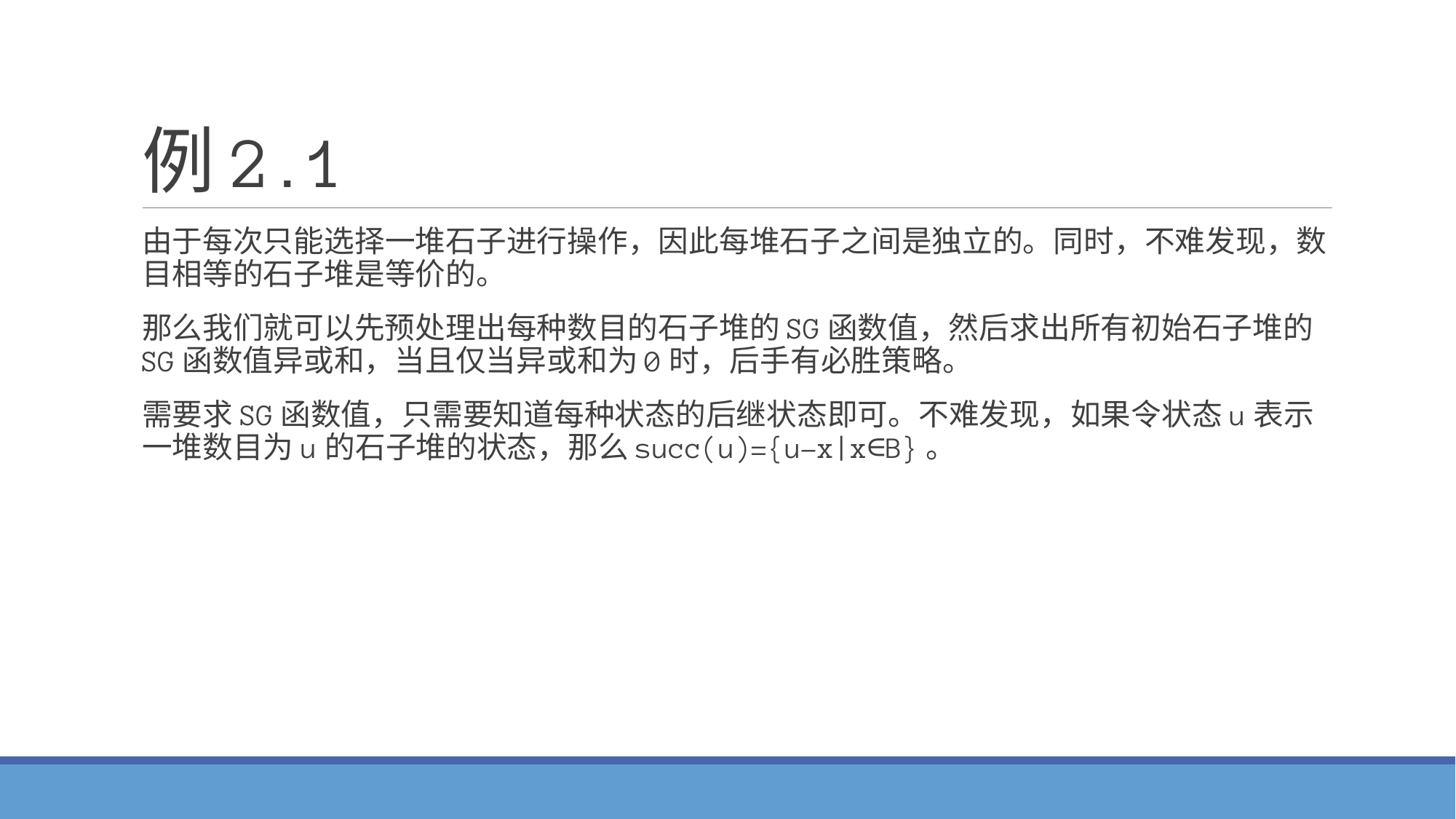

# 例2.1
由于每次只能选择一堆石子进行操作，因此每堆石子之间是独立的。同时，不难发现，数目相等的石子堆是等价的。
那么我们就可以先预处理出每种数目的石子堆的SG函数值，然后求出所有初始石子堆的SG函数值异或和，当且仅当异或和为0时，后手有必胜策略。
需要求SG函数值，只需要知道每种状态的后继状态即可。不难发现，如果令状态u表示一堆数目为u的石子堆的状态，那么succ(u)={u-x|x∈B}。